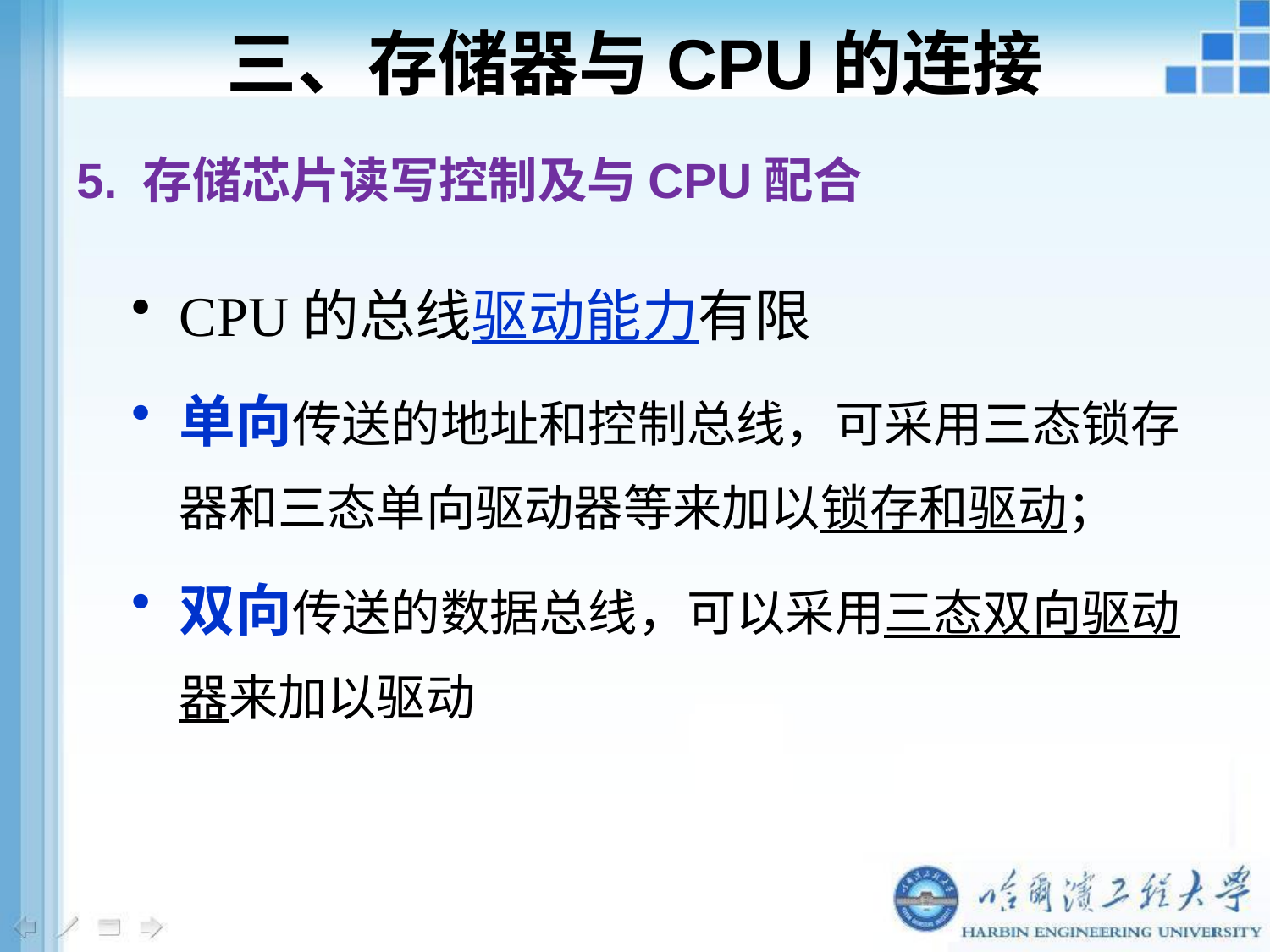

三、存储器与CPU的连接
5. 存储芯片读写控制及与CPU配合
CPU的总线驱动能力有限
单向传送的地址和控制总线，可采用三态锁存器和三态单向驱动器等来加以锁存和驱动；
双向传送的数据总线，可以采用三态双向驱动器来加以驱动